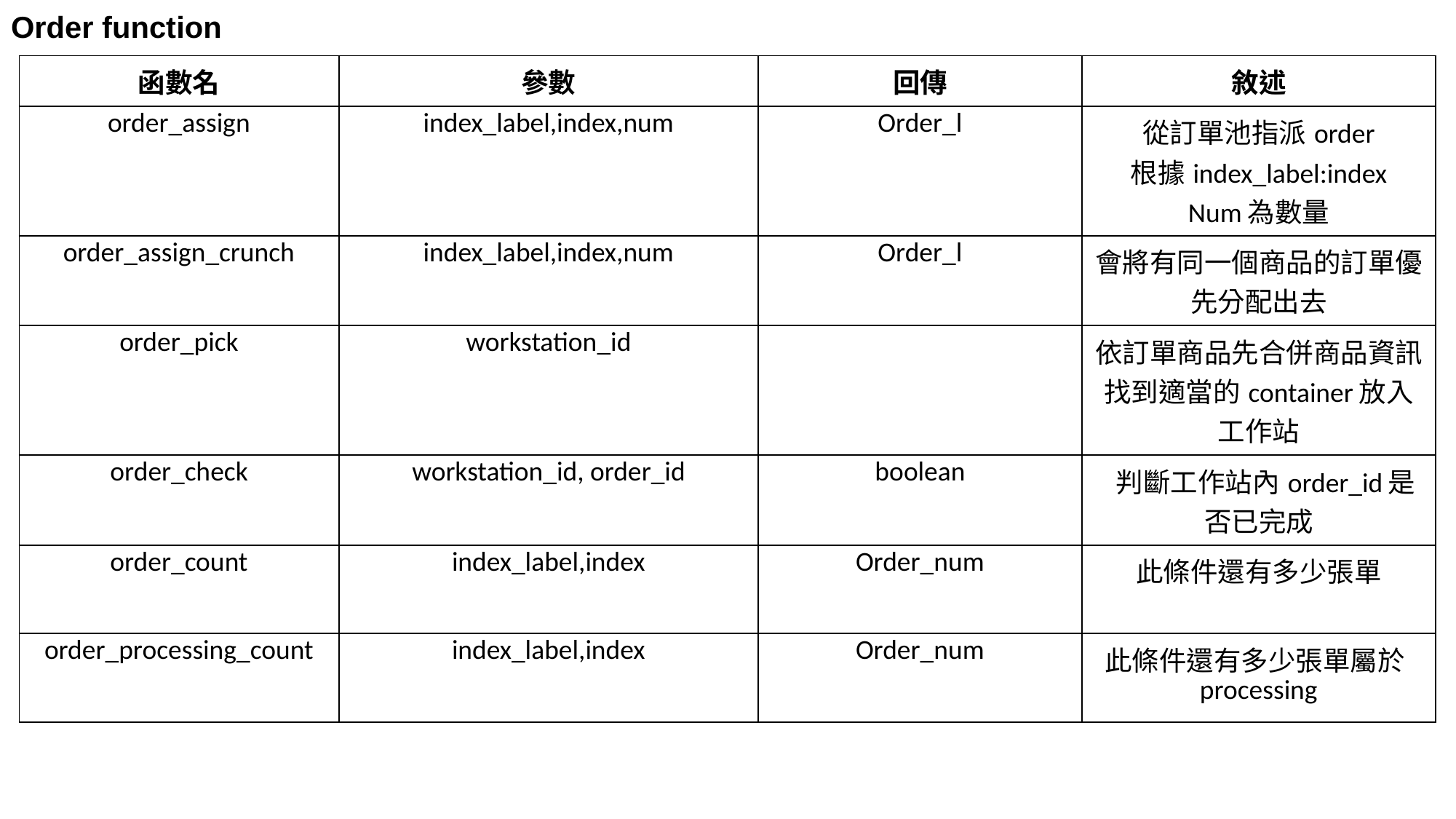

# Order function
| 函數名 | 參數 | 回傳 | 敘述 |
| --- | --- | --- | --- |
| order\_assign | index\_label,index,num | Order\_l | 從訂單池指派order 根據index\_label:index Num為數量 |
| order\_assign\_crunch | index\_label,index,num | Order\_l | 會將有同一個商品的訂單優先分配出去 |
| order\_pick | workstation\_id |  | 依訂單商品先合併商品資訊 找到適當的container放入工作站 |
| order\_check | workstation\_id, order\_id | boolean | 判斷工作站內order\_id是否已完成 |
| order\_count | index\_label,index | Order\_num | 此條件還有多少張單 |
| order\_processing\_count | index\_label,index | Order\_num | 此條件還有多少張單屬於processing |